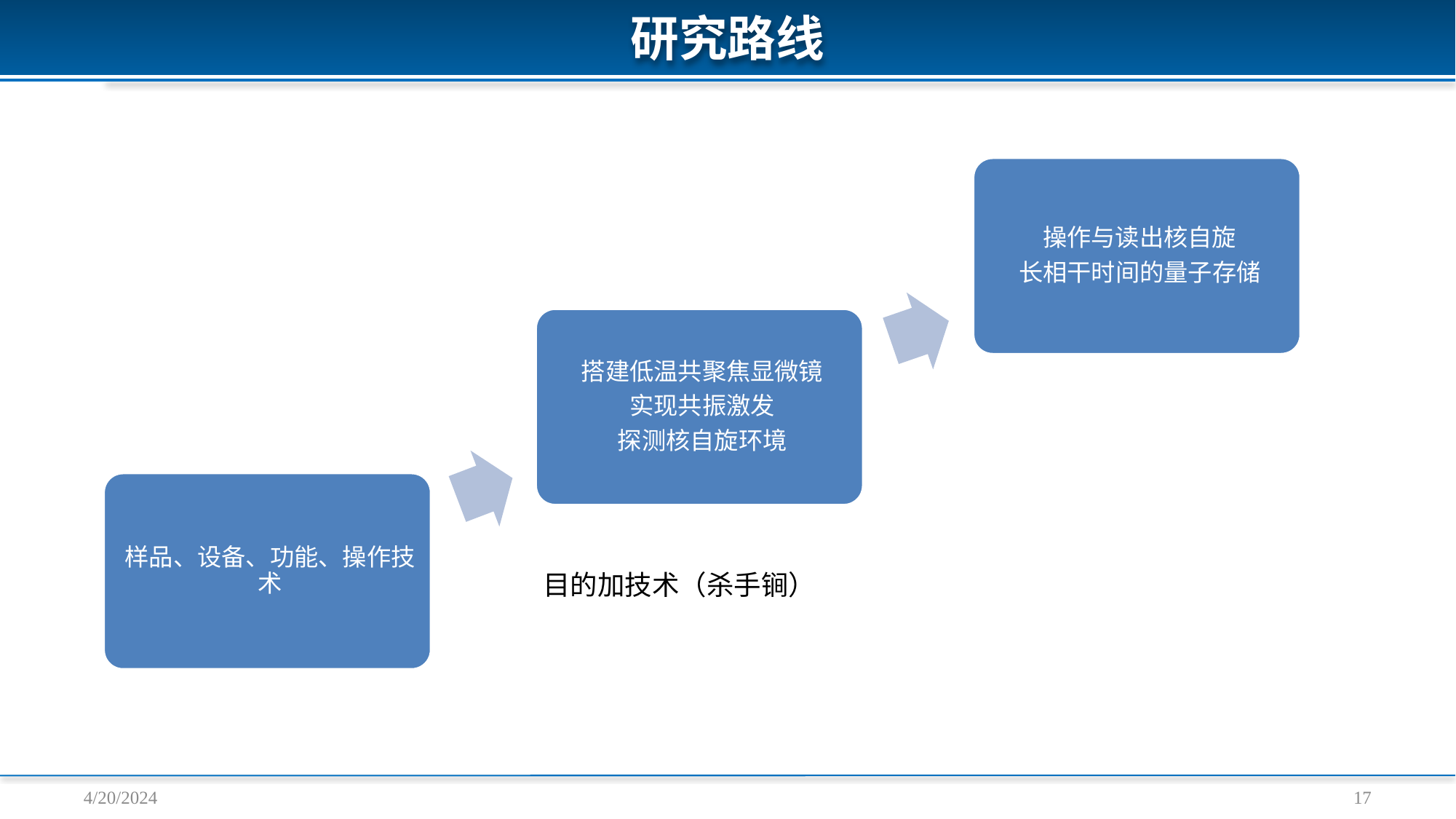

研究路线
样品、设备、功能、操作技术

搭建低温共聚焦显微镜
实现共振激发
探测核自旋环境

操作与读出核自旋
长相干时间的量子存储
目的加技术（杀手锏）
17
4/20/2024